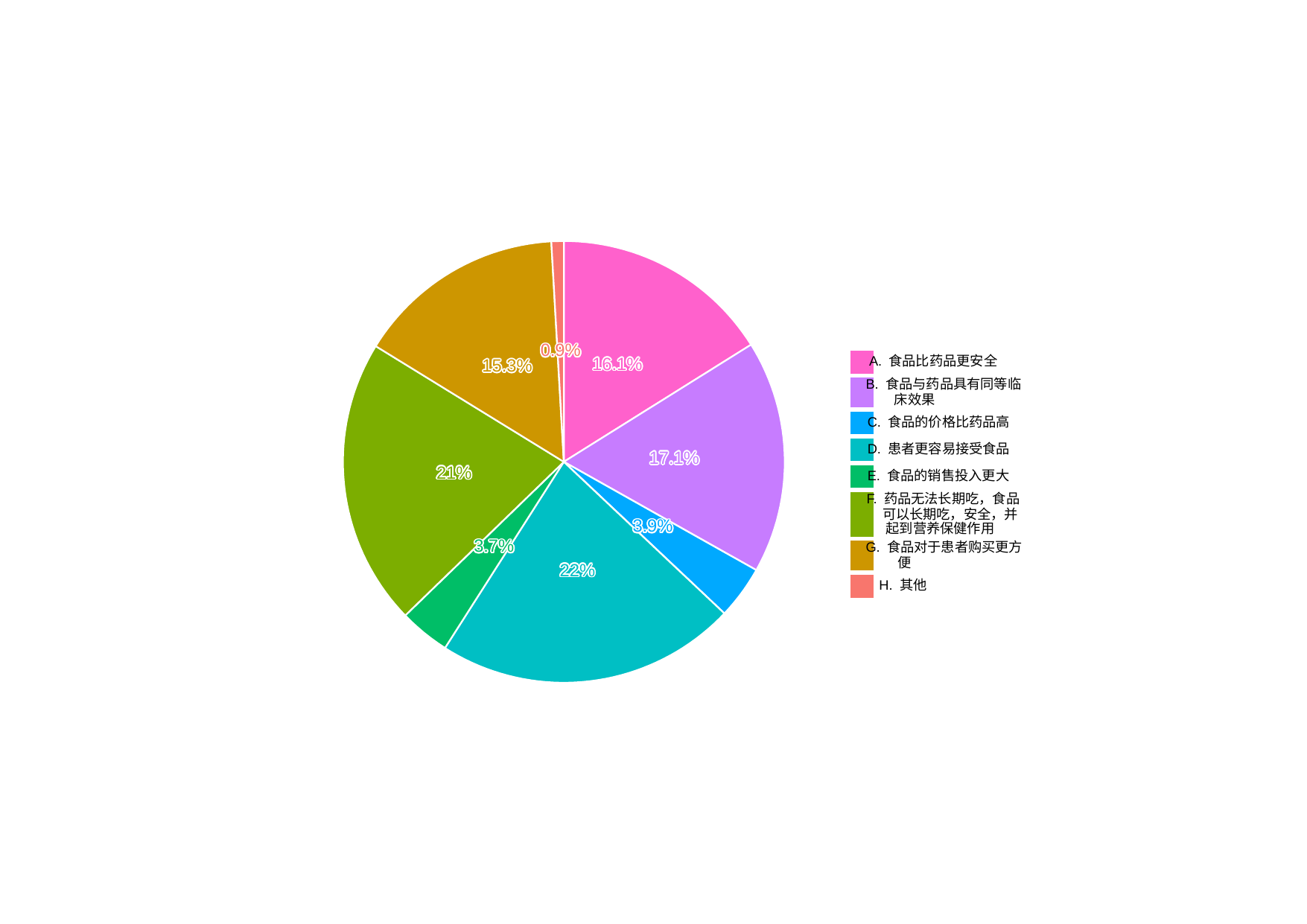

0.9%
0.9%
0.9%
0.9%
0.9%
0.9%
0.9%
0.9%
0.9%
0.9%

0.9%
0.9%
0.9%
0.9%
0.9%
0.9%
0.9%

16.1%
16.1%
16.1%
A. 食品比药品更安全
16.1%
16.1%
16.1%
16.1%
16.1%
16.1%
16.1%
16.1%
16.1%
15.3%
15.3%
15.3%
15.3%
15.3%
16.1%
16.1%
16.1%
16.1%
16.1%
15.3%
15.3%
15.3%
15.3%
15.3%
15.3%
15.3%
15.3%
15.3%
15.3%
15.3%
15.3%

B. 食品与药品具有同等临
    床效果

C. 食品的价格比药品高

D. 患者更容易接受食品
17.1%
17.1%
17.1%
17.1%
17.1%
17.1%
17.1%
17.1%
17.1%
17.1%
17.1%
17.1%
17.1%
17.1%
17.1%
17.1%
17.1%

21%
21%
21%
21%
21%
21%
21%
21%
21%
21%
21%
21%
21%
21%
21%
21%
21%
E. 食品的销售投入更大

F. 药品无法长期吃，食品
    可以长期吃，安全，并
3.9%
3.9%
3.9%
3.9%
3.9%
3.9%
3.9%
3.9%
3.9%
3.9%
3.9%
3.9%
3.9%
3.9%
3.9%
3.9%
3.9%
    起到营养保健作用
3.7%
3.7%
3.7%
3.7%
3.7%

3.7%
3.7%
3.7%
3.7%
3.7%
3.7%
3.7%
3.7%
3.7%
3.7%
3.7%
3.7%
G. 食品对于患者购买更方
    便
22%
22%
22%
22%
22%
22%
22%
22%
22%
22%
22%
22%
22%
22%
22%
22%
22%

H. 其他